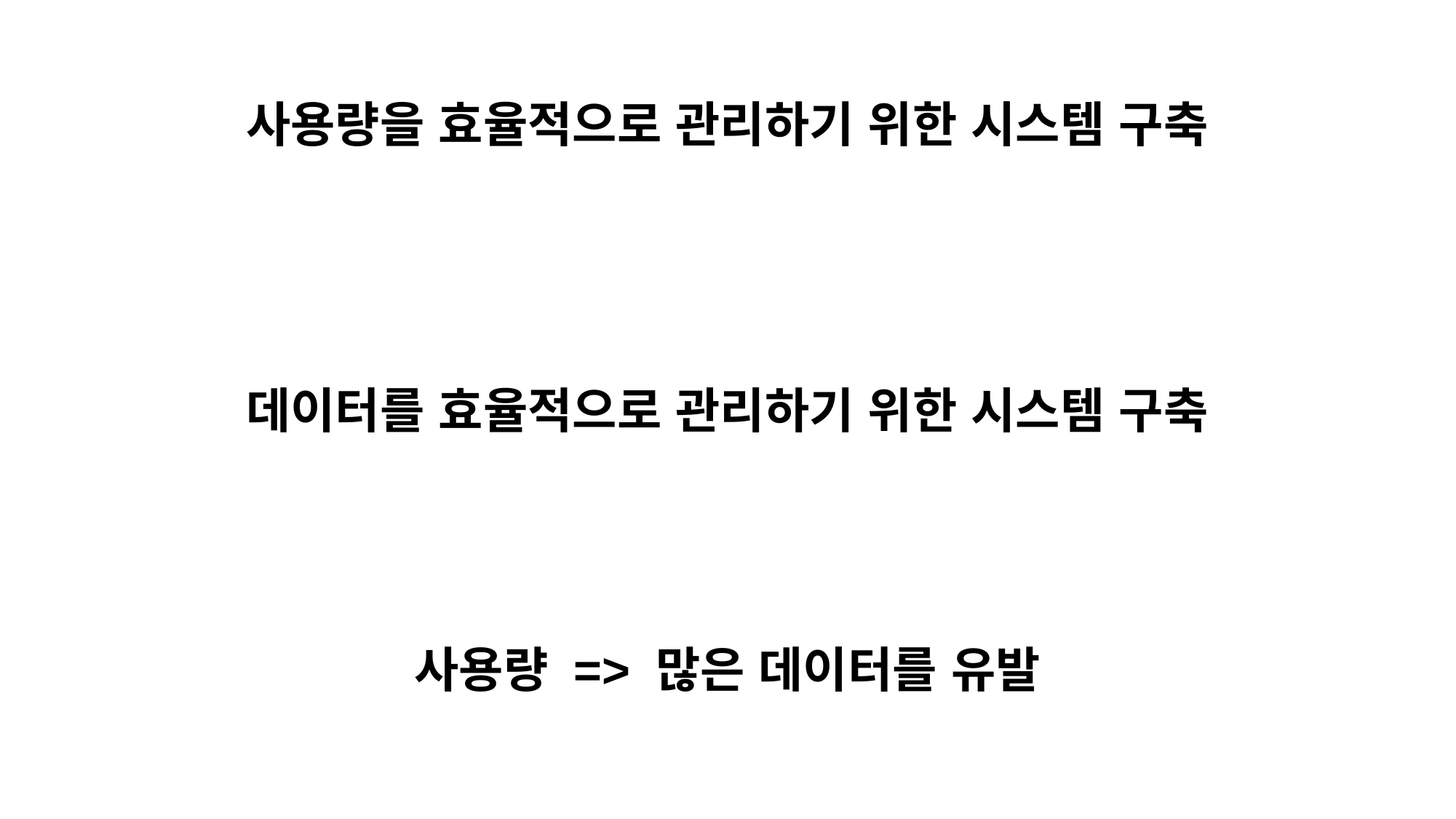

사용량을 효율적으로 관리하기 위한 시스템 구축
데이터를 효율적으로 관리하기 위한 시스템 구축
사용량 => 많은 데이터를 유발